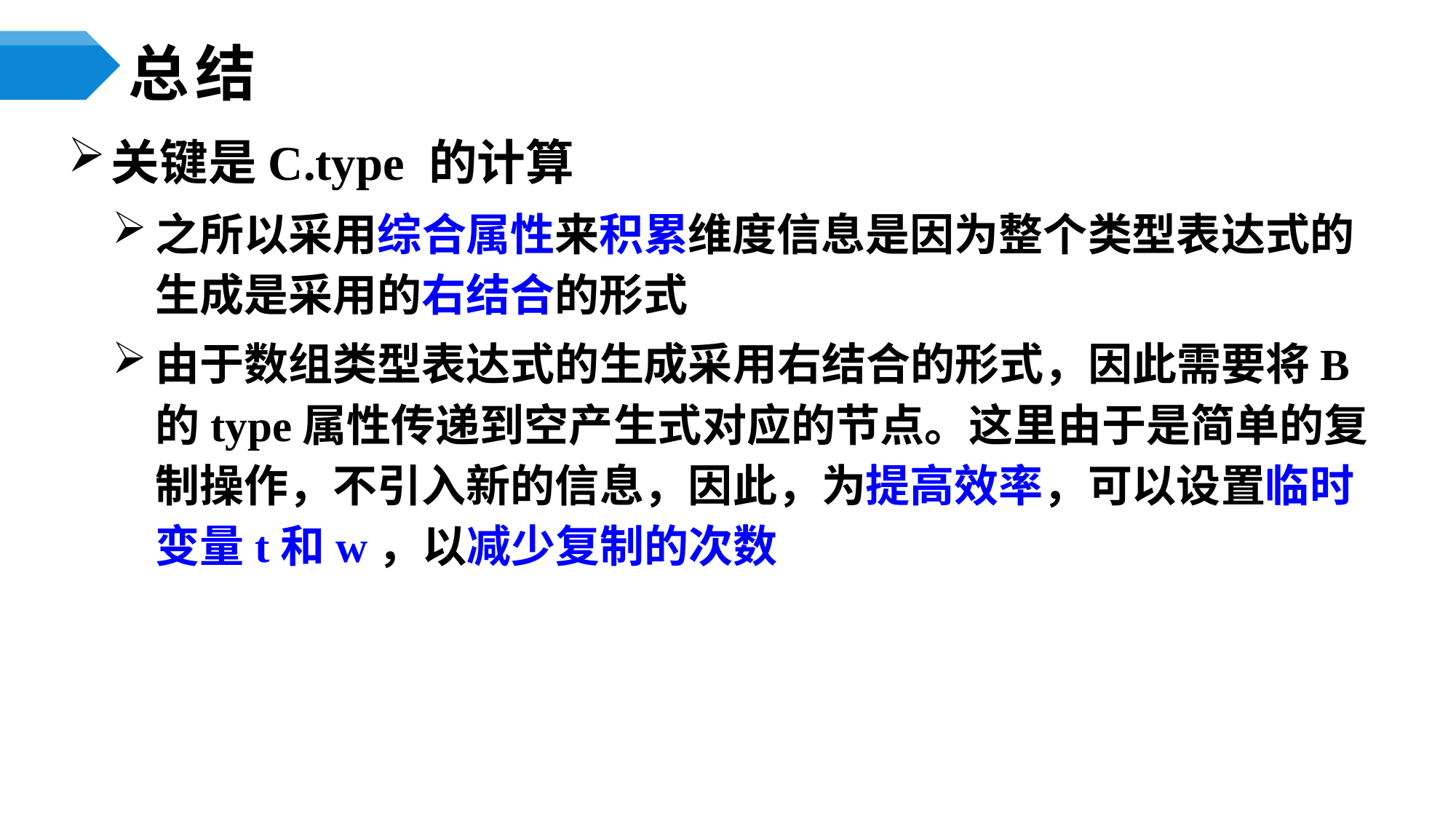

# 总结
关键是C.type 的计算
之所以采用综合属性来积累维度信息是因为整个类型表达式的生成是采用的右结合的形式
由于数组类型表达式的生成采用右结合的形式，因此需要将B的type属性传递到空产生式对应的节点。这里由于是简单的复制操作，不引入新的信息，因此，为提高效率，可以设置临时变量t和w，以减少复制的次数